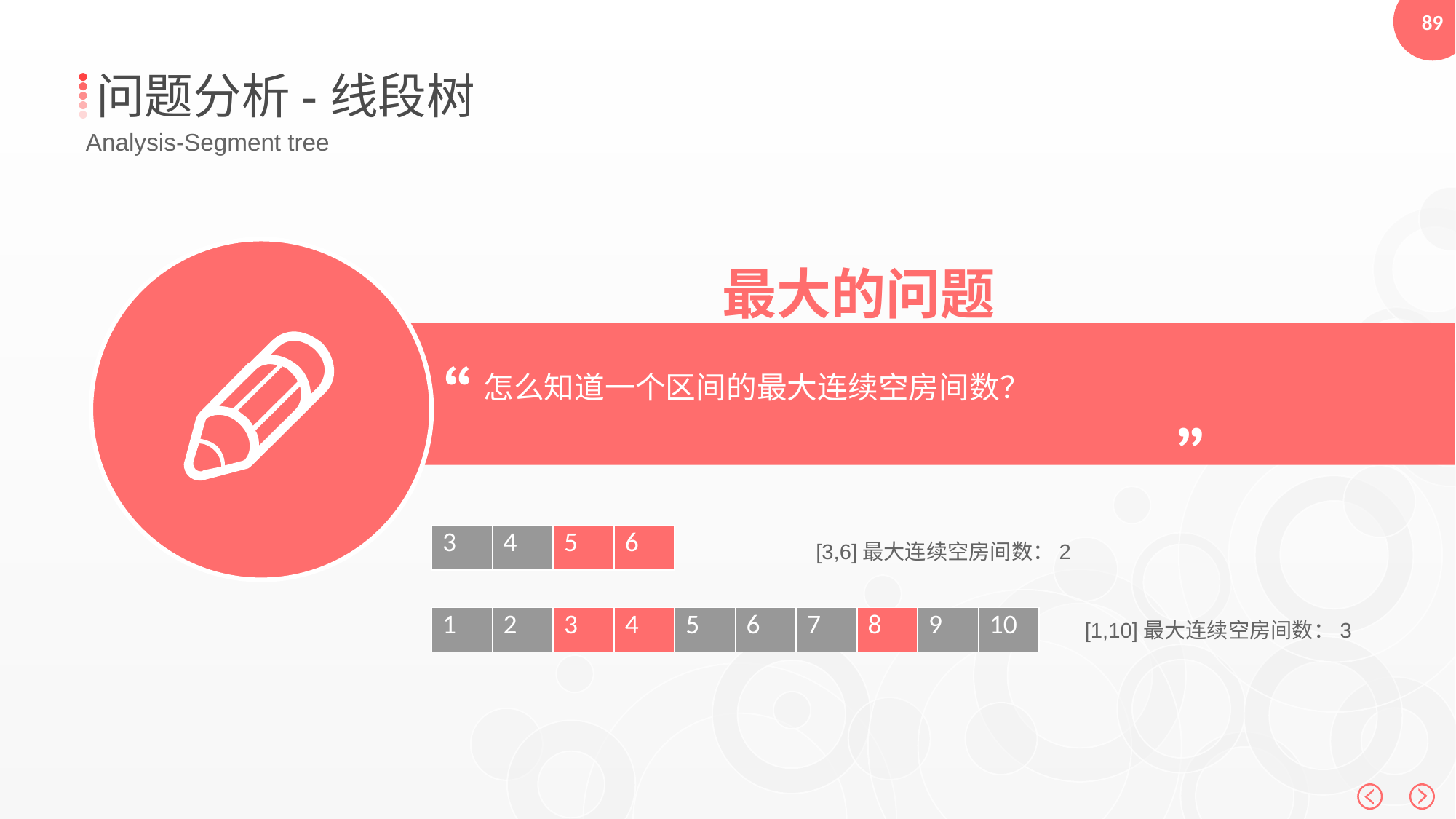

问题分析-线段树
Analysis-Segment tree

最大的问题

“
怎么知道一个区间的最大连续空房间数？
”
| 3 | 4 | 5 | 6 |
| --- | --- | --- | --- |
[3,6]最大连续空房间数：2
| 1 | 2 | 3 | 4 | 5 | 6 | 7 | 8 | 9 | 10 |
| --- | --- | --- | --- | --- | --- | --- | --- | --- | --- |
[1,10]最大连续空房间数：3